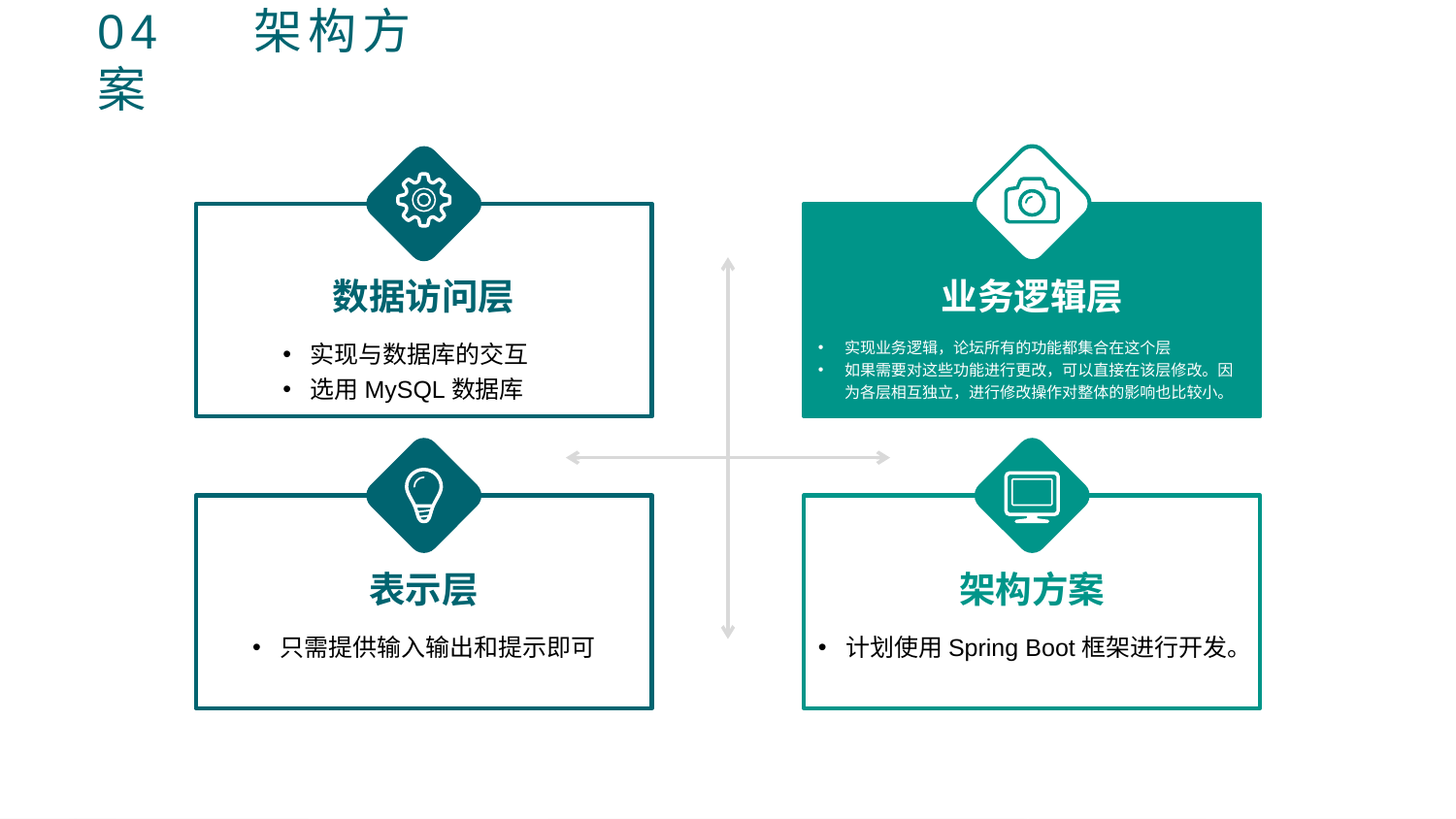

04    架构方案

数据访问层
实现与数据库的交互
选用MySQL数据库

业务逻辑层
实现业务逻辑，论坛所有的功能都集合在这个层
如果需要对这些功能进行更改，可以直接在该层修改。因为各层相互独立，进行修改操作对整体的影响也比较小。

架构方案
计划使用Spring Boot框架进行开发。

表示层
只需提供输入输出和提示即可